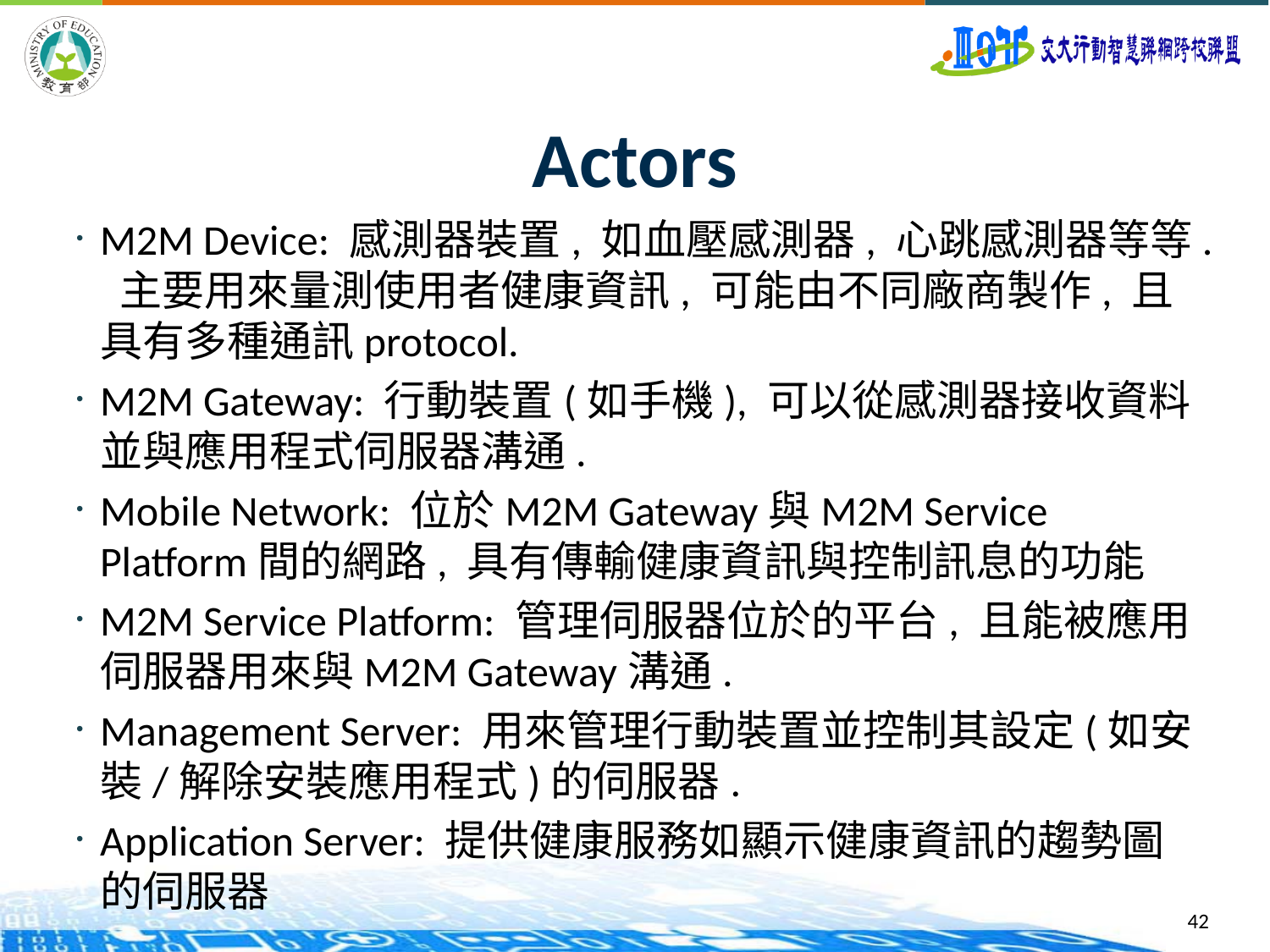

# Actors
M2M Device: 感測器裝置, 如血壓感測器, 心跳感測器等等. 主要用來量測使用者健康資訊, 可能由不同廠商製作, 且具有多種通訊protocol.
M2M Gateway: 行動裝置(如手機), 可以從感測器接收資料並與應用程式伺服器溝通.
Mobile Network: 位於M2M Gateway與M2M Service Platform間的網路, 具有傳輸健康資訊與控制訊息的功能
M2M Service Platform: 管理伺服器位於的平台, 且能被應用伺服器用來與M2M Gateway溝通.
Management Server: 用來管理行動裝置並控制其設定(如安裝/解除安裝應用程式)的伺服器.
Application Server: 提供健康服務如顯示健康資訊的趨勢圖的伺服器
42